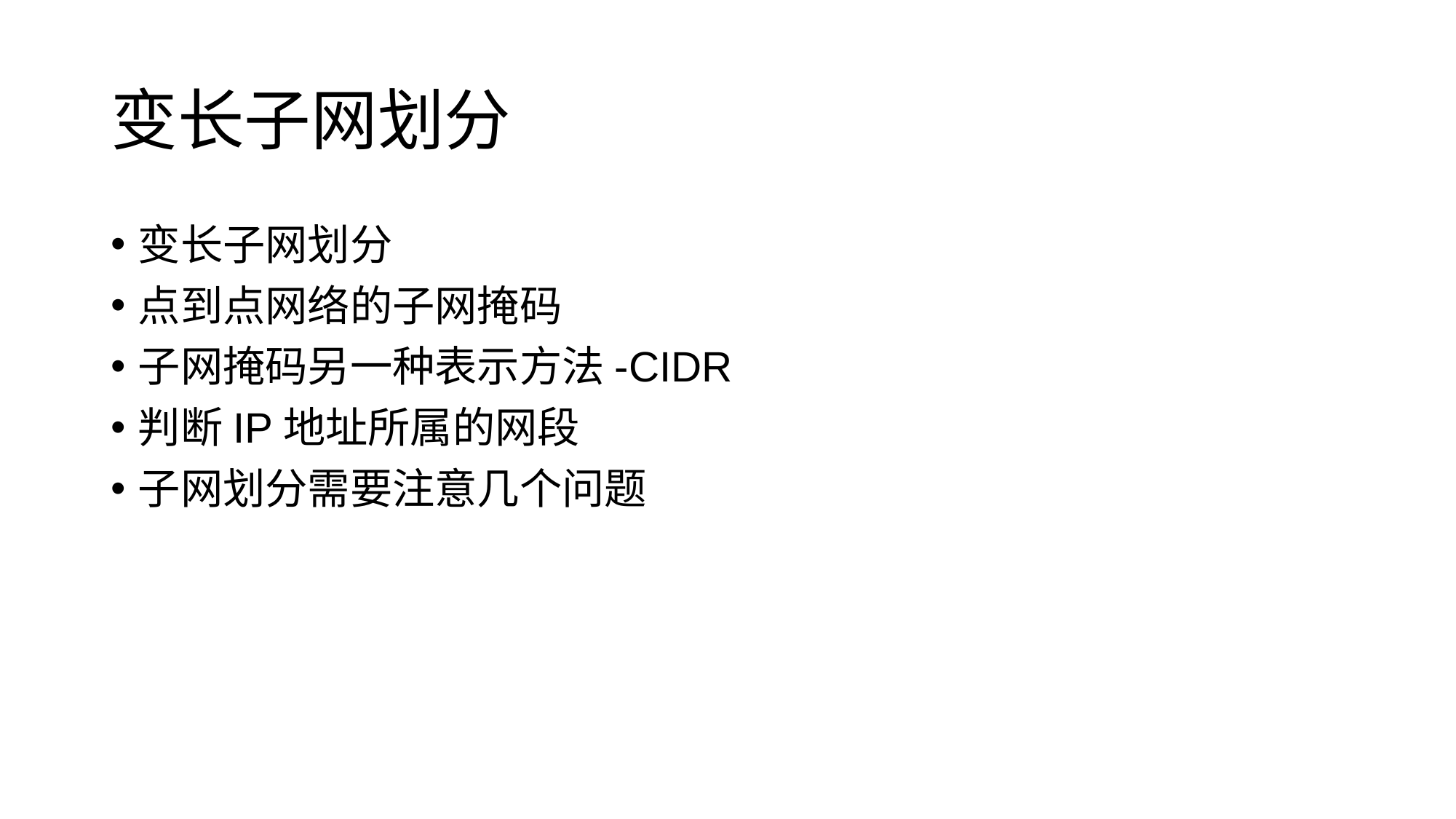

# 变长子网划分
变长子网划分
点到点网络的子网掩码
子网掩码另一种表示方法-CIDR
判断IP地址所属的网段
子网划分需要注意几个问题